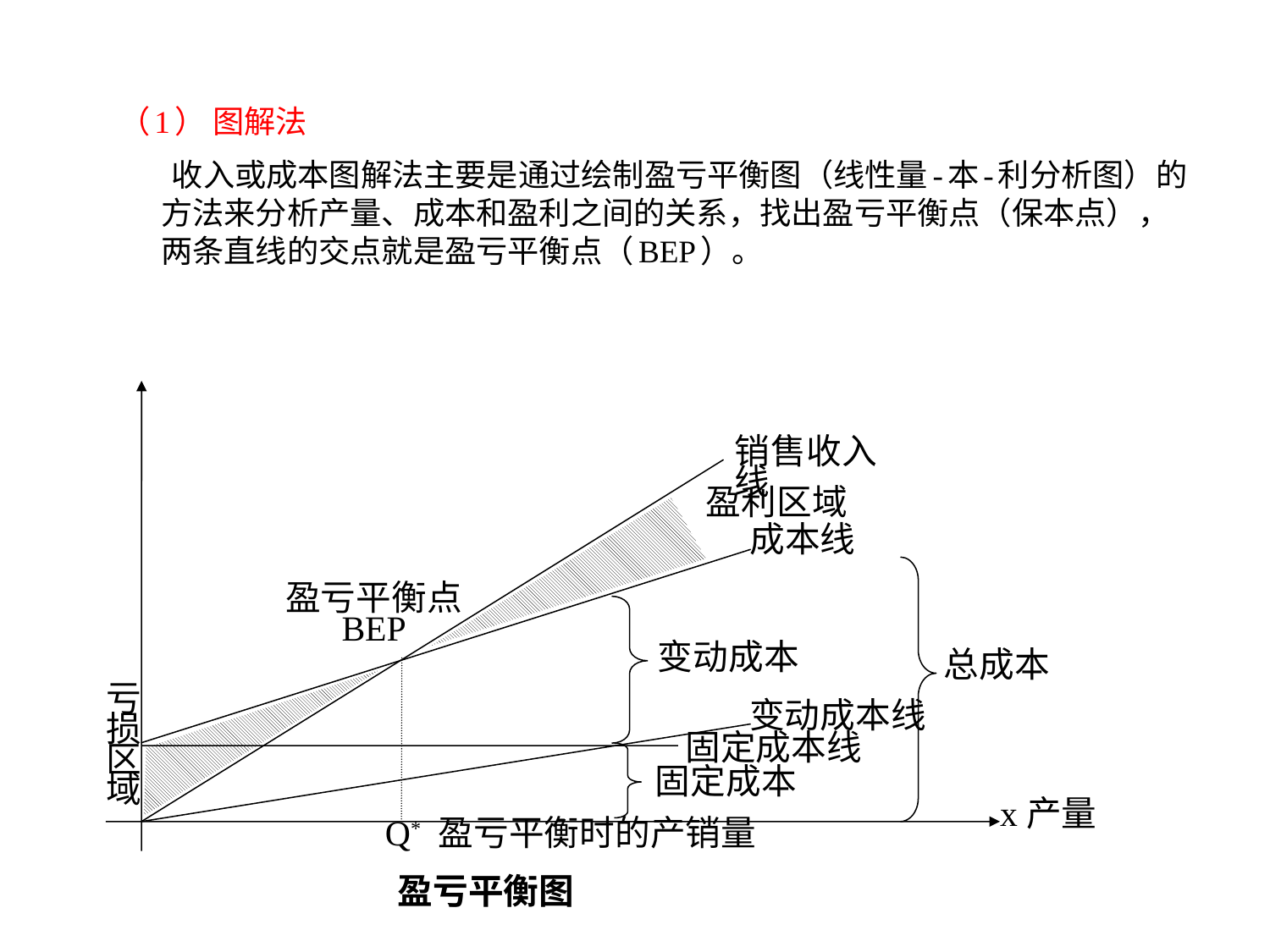

# （1） 图解法
       收入或成本图解法主要是通过绘制盈亏平衡图（线性量-本-利分析图）的方法来分析产量、成本和盈利之间的关系，找出盈亏平衡点（保本点），两条直线的交点就是盈亏平衡点（BEP）。

销售收入线

盈利区域

成本线

盈亏平衡点
BEP

变动成本
总成本

亏损区域
变动成本线

固定成本线

固定成本
x产量

Q* 盈亏平衡时的产销量
             盈亏平衡图